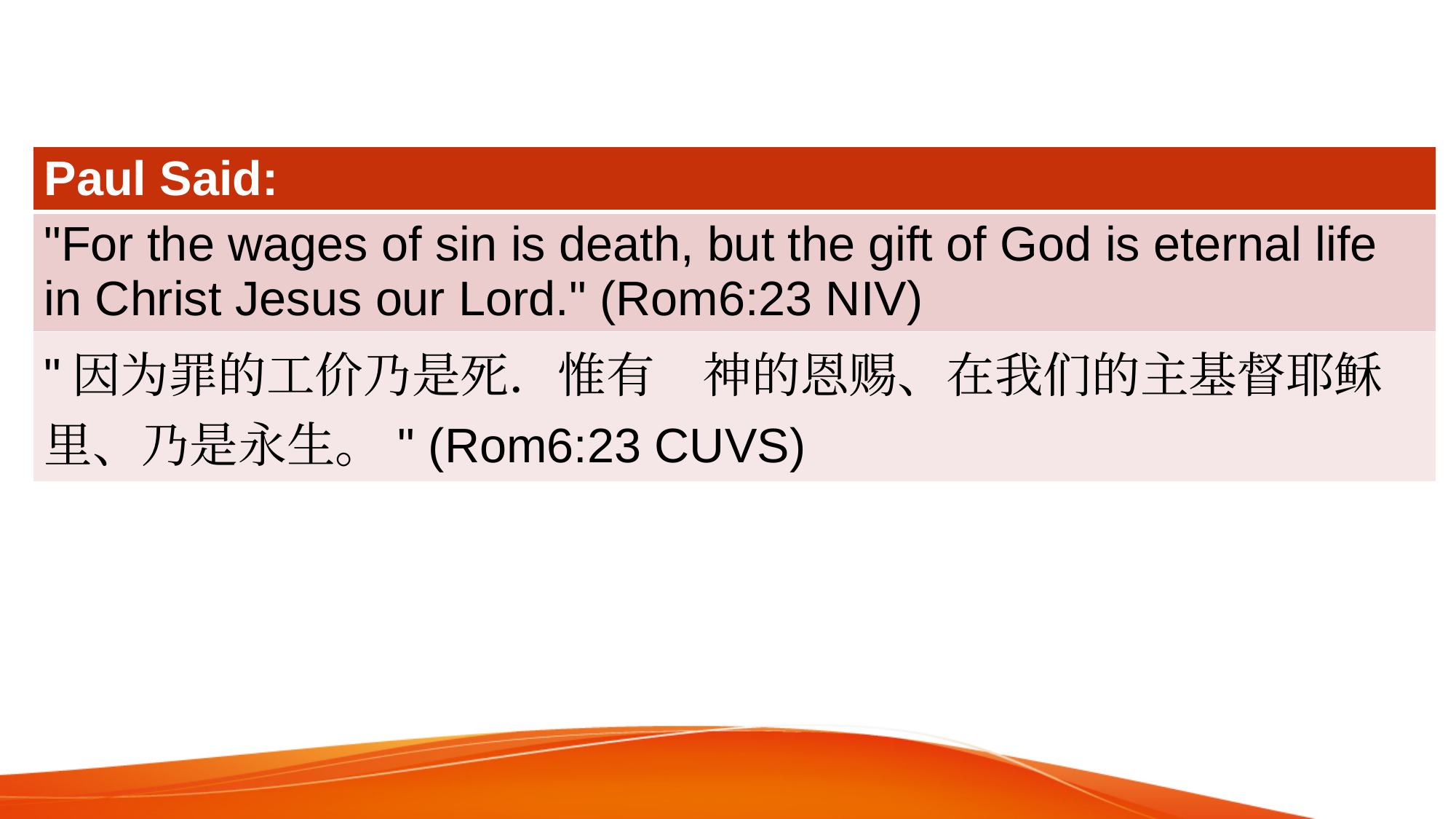

#
| Paul Said: |
| --- |
| "For the wages of sin is death, but the gift of God is eternal life in Christ Jesus our Lord." (Rom6:23 NIV) |
| "因为罪的工价乃是死．惟有　神的恩赐、在我们的主基督耶稣里、乃是永生。" (Rom6:23 CUVS) |